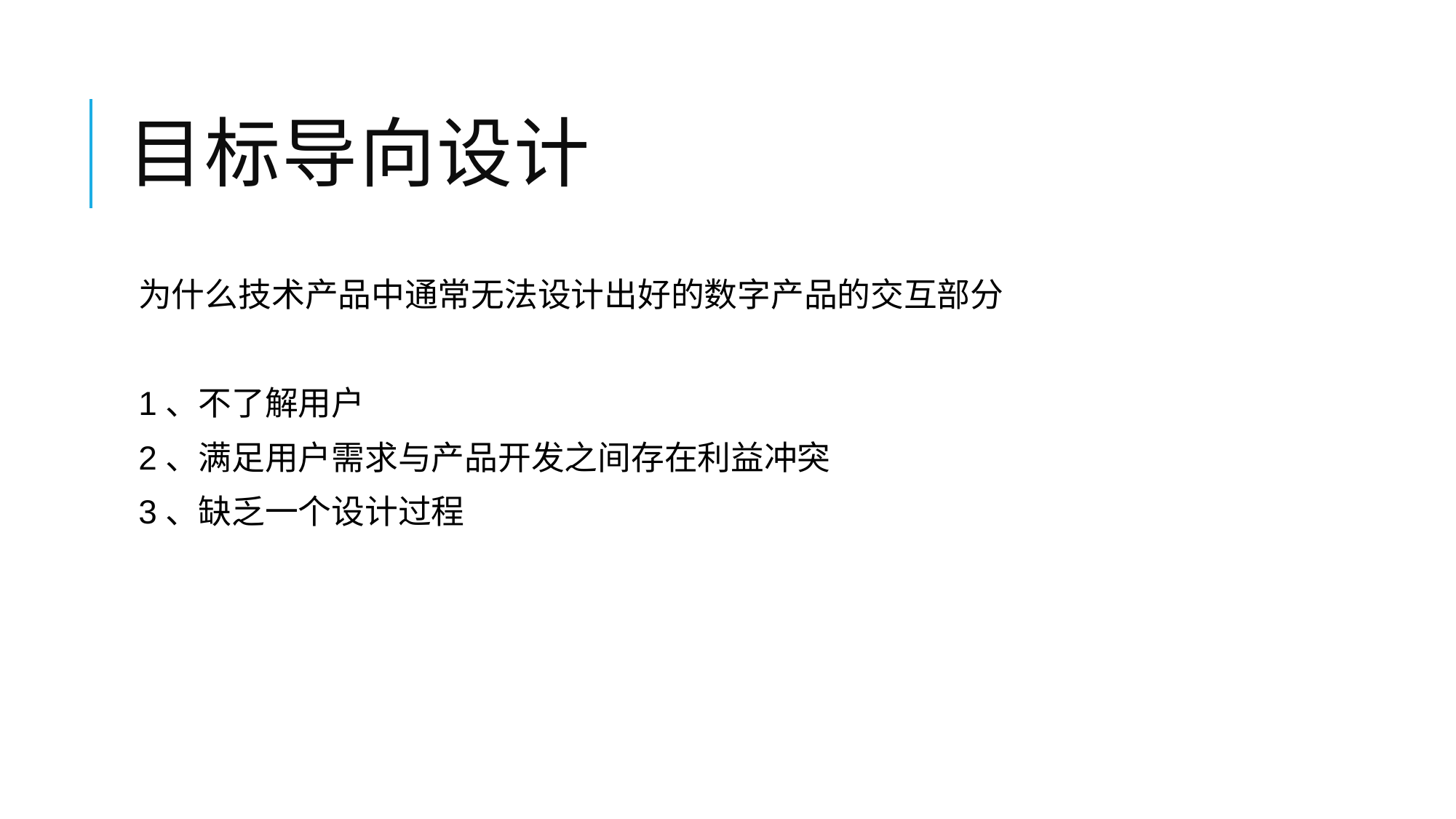

# 目标导向设计
为什么技术产品中通常无法设计出好的数字产品的交互部分

1、不了解用户
2、满足用户需求与产品开发之间存在利益冲突
3、缺乏一个设计过程
5